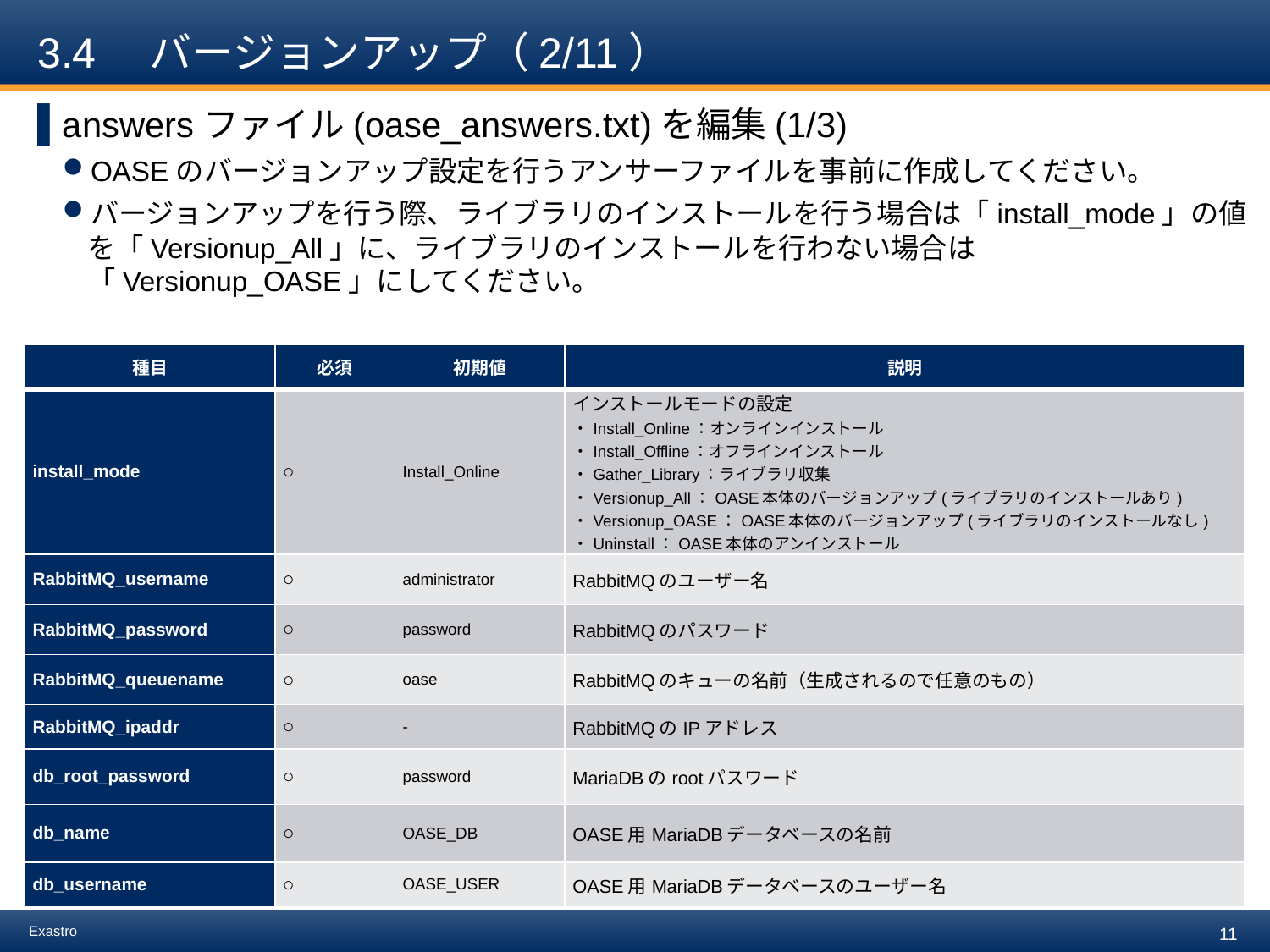

# 3.4　バージョンアップ（2/11）
answersファイル(oase_answers.txt)を編集(1/3)
OASEのバージョンアップ設定を行うアンサーファイルを事前に作成してください。
バージョンアップを行う際、ライブラリのインストールを行う場合は「install_mode」の値を「Versionup_All」に、ライブラリのインストールを行わない場合は「Versionup_OASE」にしてください。
| 種目 | 必須 | 初期値 | 説明 |
| --- | --- | --- | --- |
| install\_mode | ○ | Install\_Online | インストールモードの設定 ・Install\_Online：オンラインインストール ・Install\_Offline：オフラインインストール ・Gather\_Library：ライブラリ収集 ・Versionup\_All：OASE本体のバージョンアップ(ライブラリのインストールあり) ・Versionup\_OASE：OASE本体のバージョンアップ(ライブラリのインストールなし) ・Uninstall：OASE本体のアンインストール |
| RabbitMQ\_username | ○ | administrator | RabbitMQのユーザー名 |
| RabbitMQ\_password | ○ | password | RabbitMQのパスワード |
| RabbitMQ\_queuename | ○ | oase | RabbitMQのキューの名前（生成されるので任意のもの） |
| RabbitMQ\_ipaddr | ○ | - | RabbitMQのIPアドレス |
| db\_root\_password | ○ | password | MariaDBのrootパスワード |
| db\_name | ○ | OASE\_DB | OASE用MariaDBデータベースの名前 |
| db\_username | ○ | OASE\_USER | OASE用MariaDBデータベースのユーザー名 |